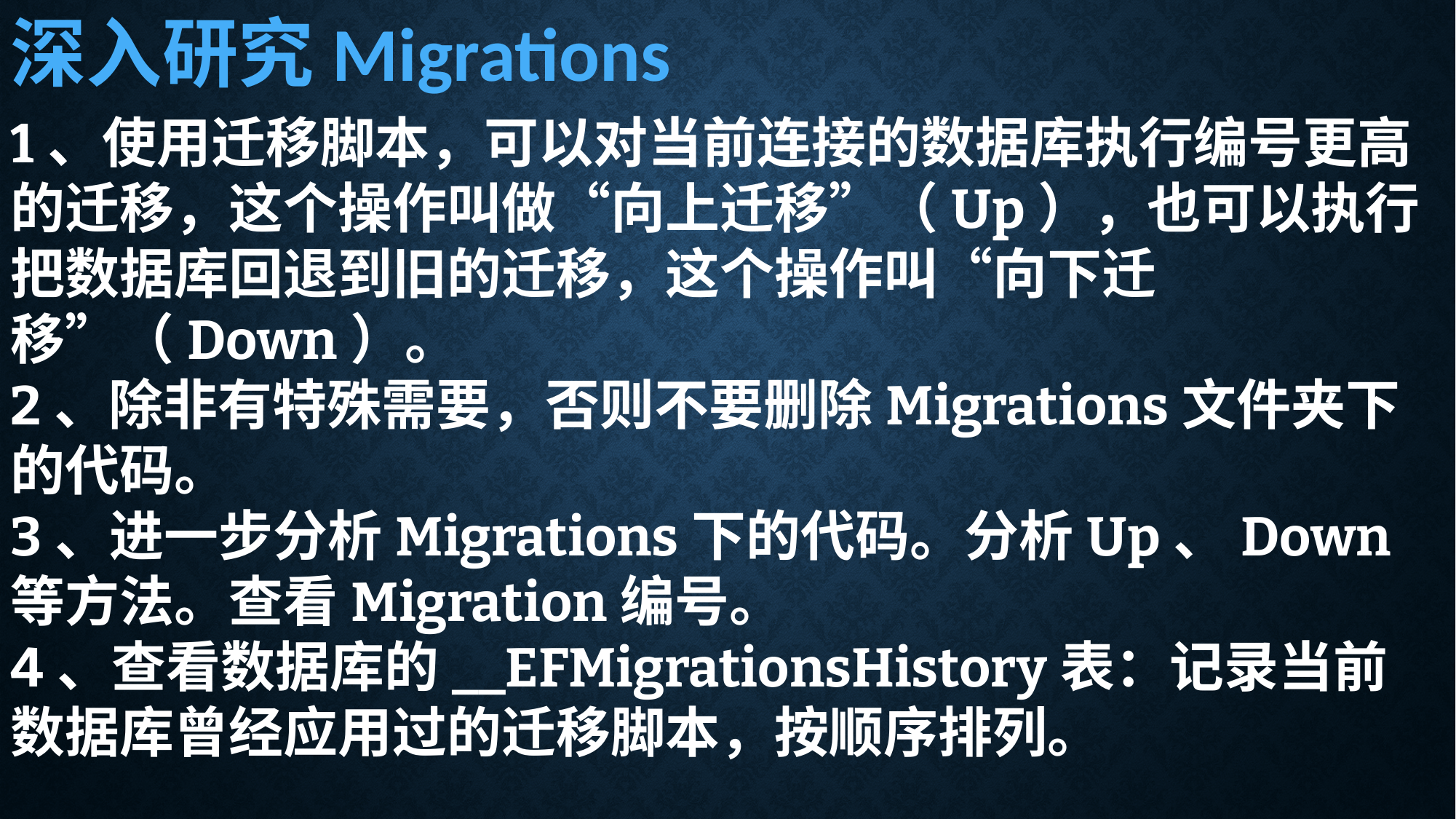

深入研究Migrations
1、使用迁移脚本，可以对当前连接的数据库执行编号更高的迁移，这个操作叫做“向上迁移”（Up），也可以执行把数据库回退到旧的迁移，这个操作叫“向下迁移”（Down）。
2、除非有特殊需要，否则不要删除Migrations文件夹下的代码。
3、进一步分析Migrations下的代码。分析Up、Down等方法。查看Migration编号。
4、查看数据库的__EFMigrationsHistory表：记录当前数据库曾经应用过的迁移脚本，按顺序排列。